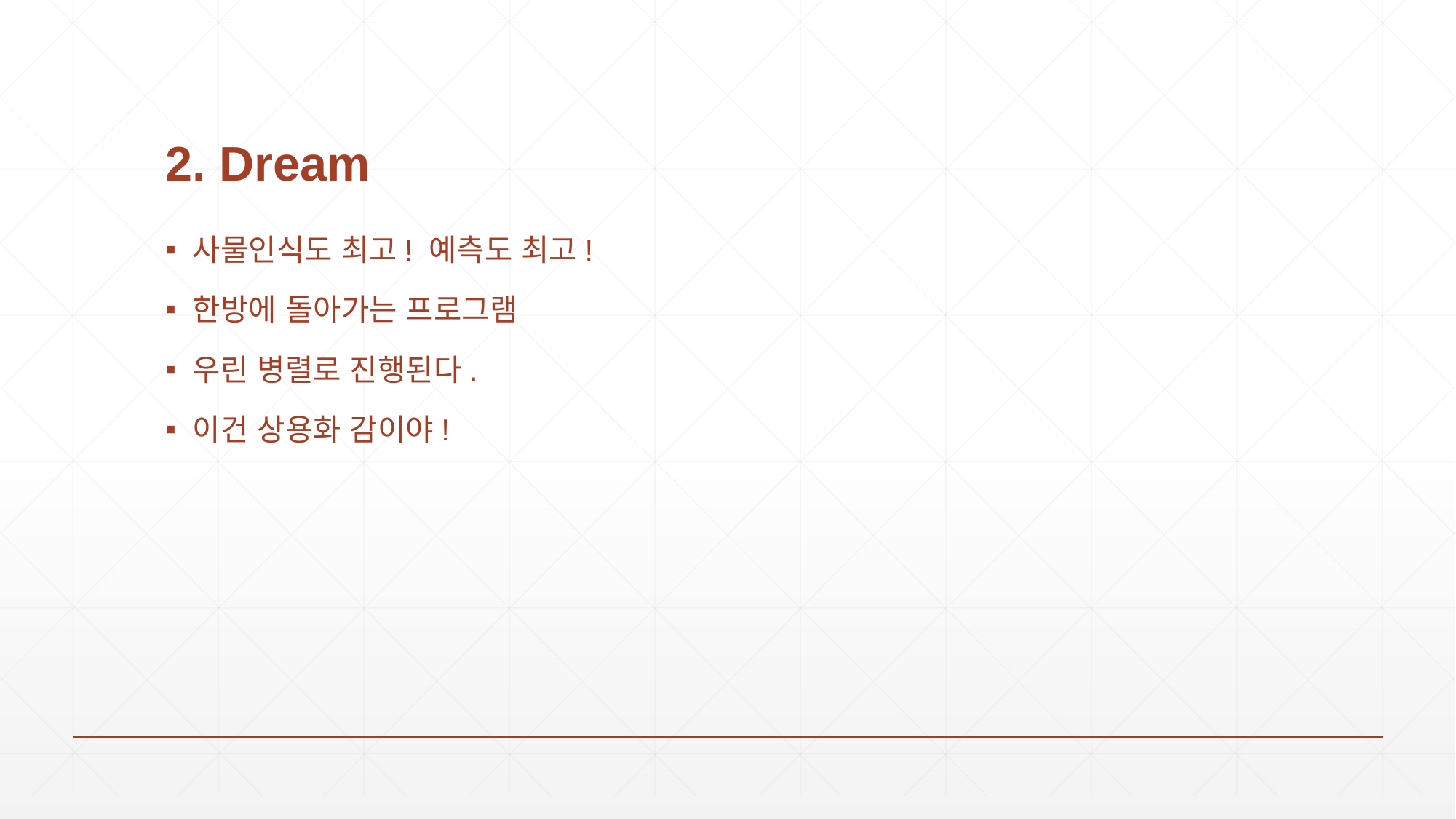

# 2. Dream
사물인식도 최고! 예측도 최고!
한방에 돌아가는 프로그램
우린 병렬로 진행된다.
이건 상용화 감이야!